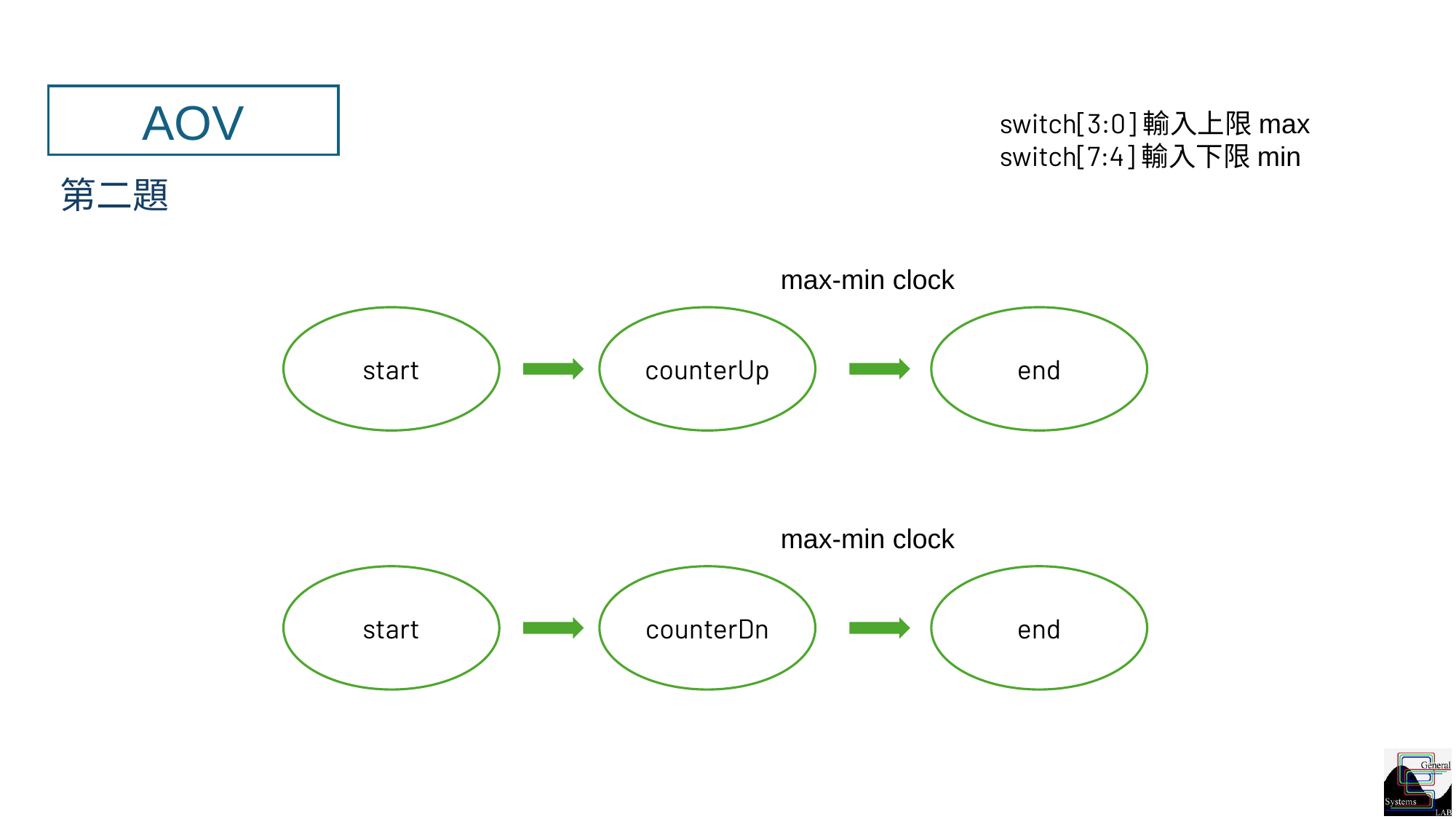

AOV
switch[3:0]輸入上限max
switch[7:4]輸入下限min
第二題
max-min clock
start
counterUp
end

max-min clock
start
counterDn
end